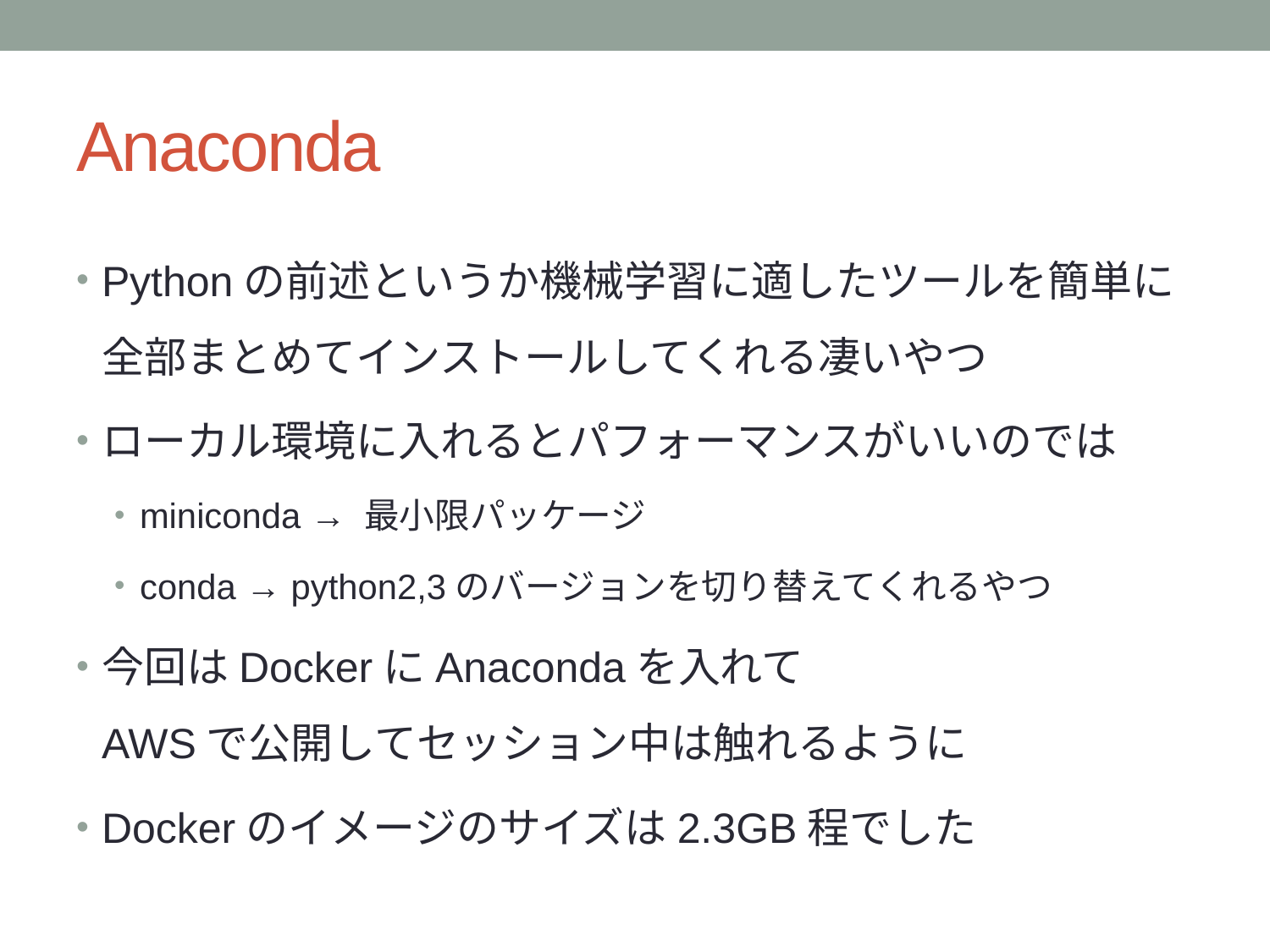

# Anaconda
Pythonの前述というか機械学習に適したツールを簡単に全部まとめてインストールしてくれる凄いやつ
ローカル環境に入れるとパフォーマンスがいいのでは
miniconda → 最小限パッケージ
conda → python2,3のバージョンを切り替えてくれるやつ
今回はDockerにAnacondaを入れて
AWSで公開してセッション中は触れるように
Dockerのイメージのサイズは2.3GB程でした